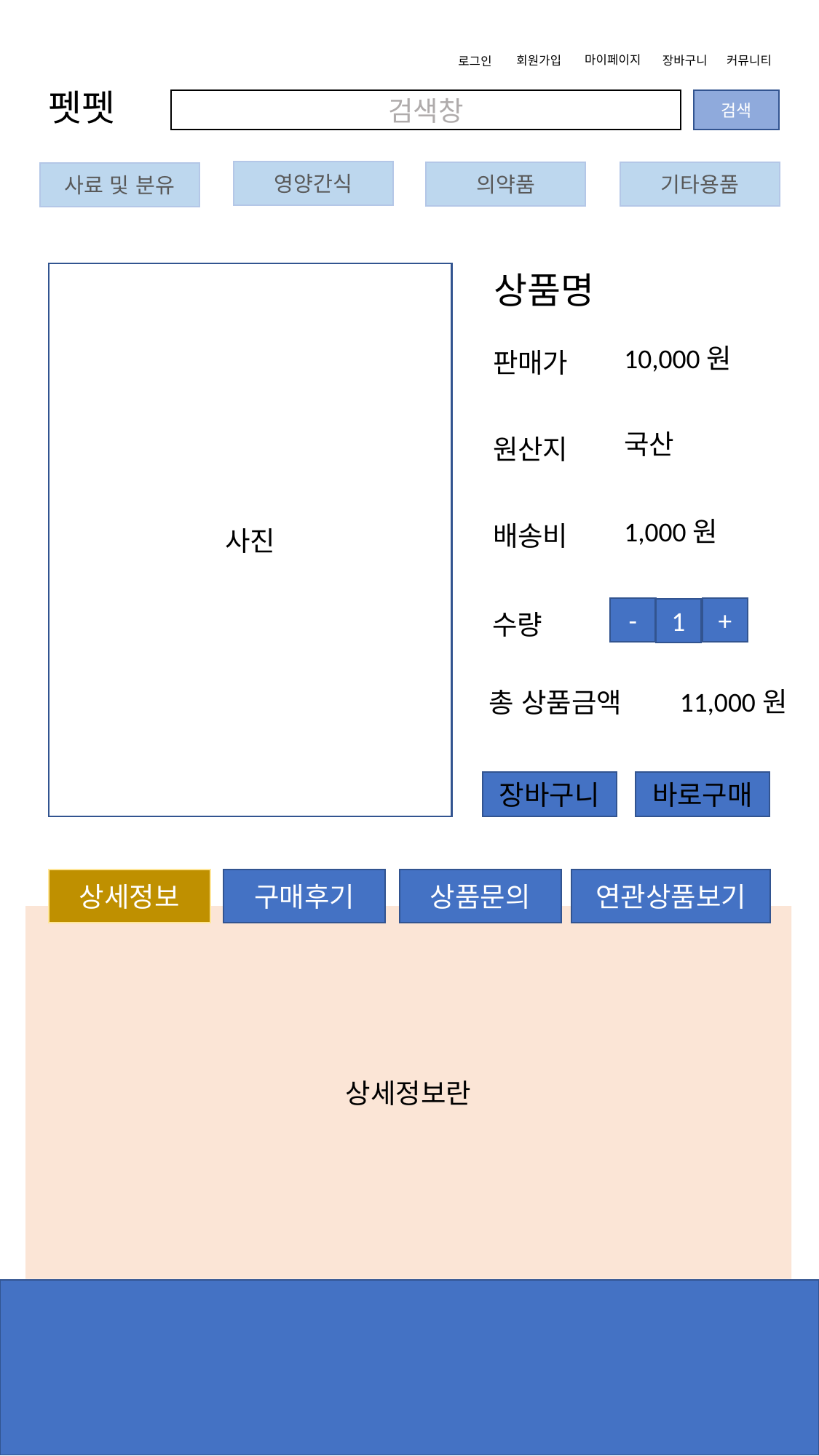

마이페이지
장바구니
커뮤니티
회원가입
로그인
펫펫
검색창
검색
영양간식
의약품
기타용품
사료 및 분유
상품명
사진
10,000원
판매가
국산
원산지
1,000원
배송비
-
+
1
수량
11,000원
총 상품금액
장바구니
바로구매
상세정보
구매후기
상품문의
연관상품보기
상세정보란